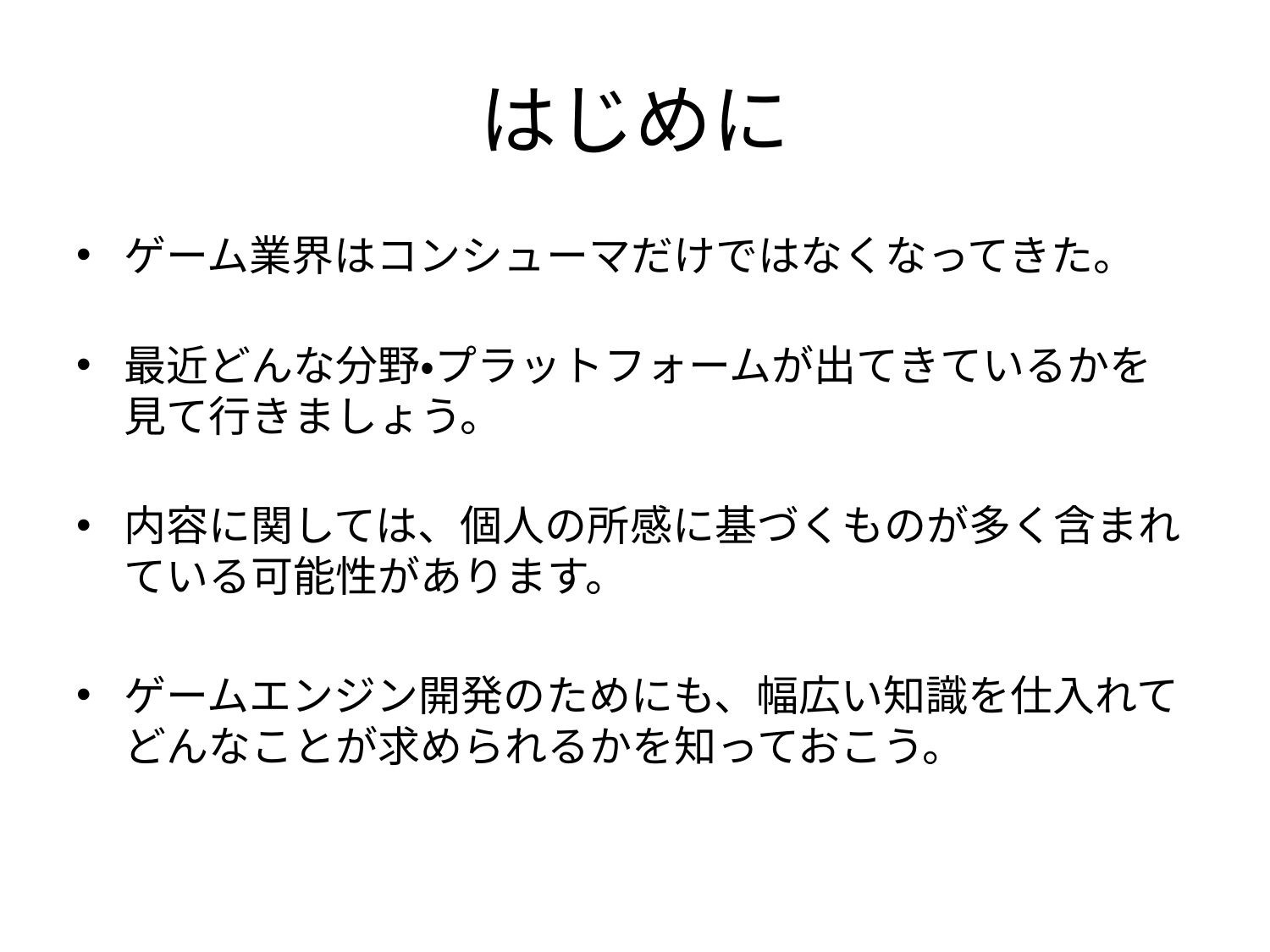

# はじめに
ゲーム業界はコンシューマだけではなくなってきた。
最近どんな分野・プラットフォームが出てきているかを見て行きましょう。
内容に関しては、個人の所感に基づくものが多く含まれている可能性があります。

ゲームエンジン開発のためにも、幅広い知識を仕入れてどんなことが求められるかを知っておこう。